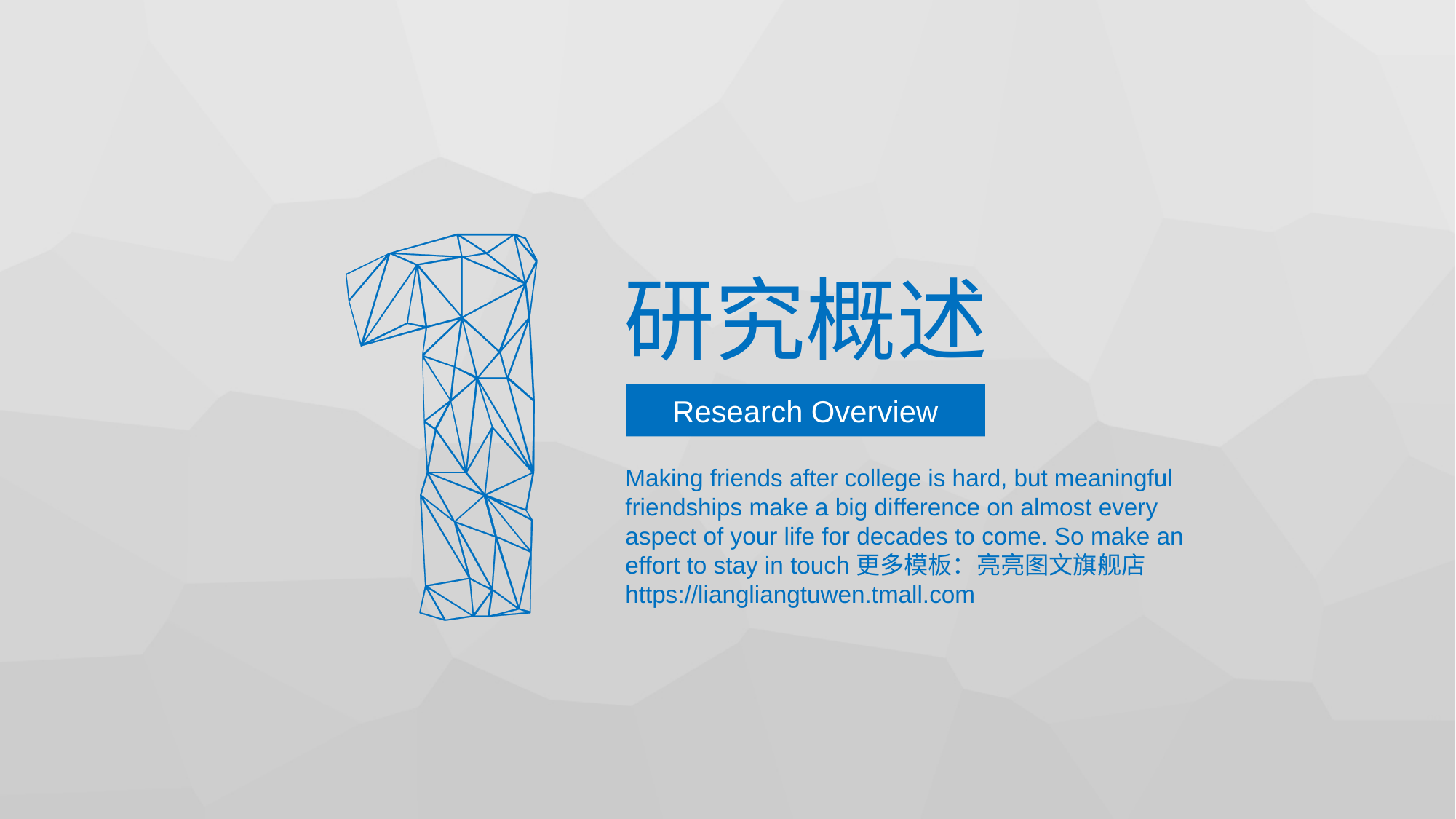

研究概述
Research Overview
Making friends after college is hard, but meaningful friendships make a big difference on almost every aspect of your life for decades to come. So make an effort to stay in touch更多模板：亮亮图文旗舰店https://liangliangtuwen.tmall.com